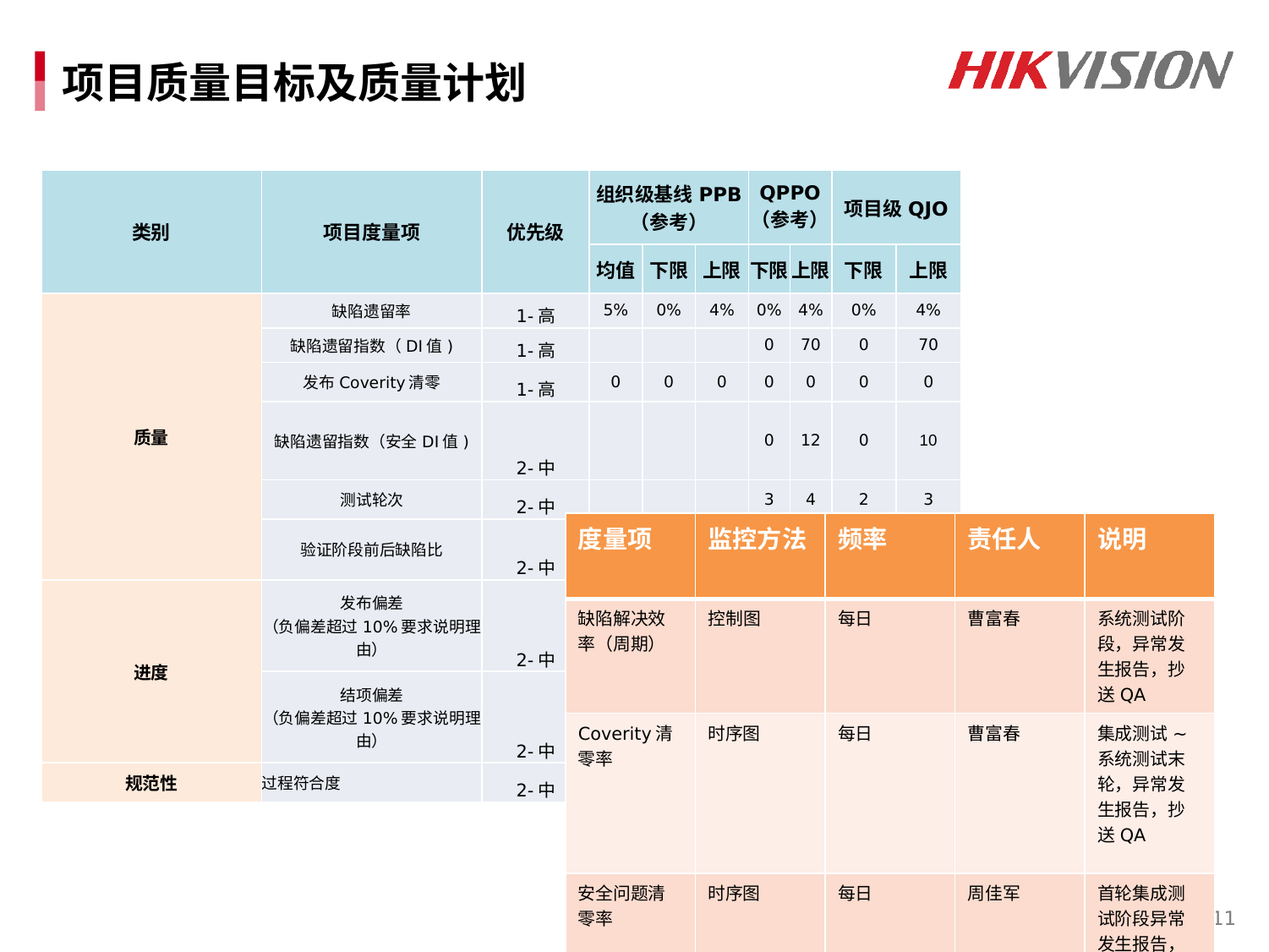

# 项目质量目标及质量计划
| 类别 | 项目度量项 | 优先级 | 组织级基线PPB （参考） |  |  | QPPO （参考） |  | 项目级QJO |  |
| --- | --- | --- | --- | --- | --- | --- | --- | --- | --- |
|  |  |  | 均值 | 下限 | 上限 | 下限 | 上限 | 下限 | 上限 |
| 质量 | 缺陷遗留率 | 1-高 | 5% | 0% | 4% | 0% | 4% | 0% | 4% |
|  | 缺陷遗留指数（DI值) | 1-高 |  |  |  | 0 | 70 | 0 | 70 |
|  | 发布Coverity清零 | 1-高 | 0 | 0 | 0 | 0 | 0 | 0 | 0 |
|  | 缺陷遗留指数（安全DI值) | 2-中 |  |  |  | 0 | 12 | 0 | 10 |
|  | 测试轮次 | 2-中 |  |  |  | 3 | 4 | 2 | 3 |
|  | 验证阶段前后缺陷比 | 2-中 | 70% | 70% | 100% | 70% | 100% | 70% | 100% |
| 进度 | 发布偏差 （负偏差超过10%要求说明理由） | 2-中 | 10% | 0% | 10% | 0% | 10% | 0% | 10% |
|  | 结项偏差 （负偏差超过10%要求说明理由） | 2-中 | 10% | 0% | 10% | 0% | 10% | 0% | 10% |
| 规范性 | 过程符合度 | 2-中 |  |  |  |  |  | 90% | 100% |
| 度量项 | 监控方法 | 频率 | 责任人 | 说明 |
| --- | --- | --- | --- | --- |
| 缺陷解决效率（周期） | 控制图 | 每日 | 曹富春 | 系统测试阶段，异常发生报告，抄送QA |
| Coverity清零率 | 时序图 | 每日 | 曹富春 | 集成测试~系统测试末轮，异常发生报告，抄送QA |
| 安全问题清零率 | 时序图 | 每日 | 周佳军 | 首轮集成测试阶段异常发生报告，抄送QA |